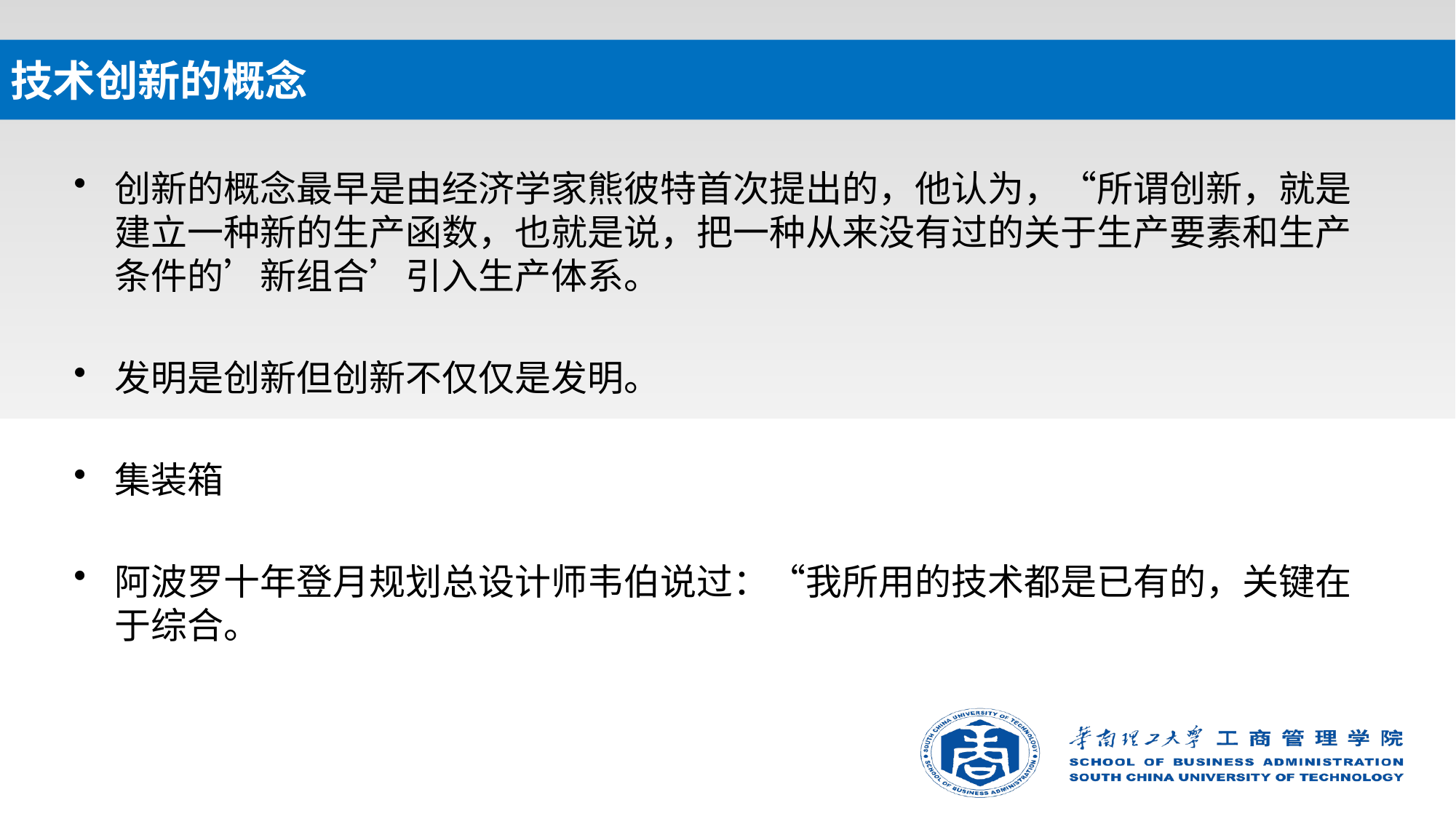

# 技术创新的概念
创新的概念最早是由经济学家熊彼特首次提出的，他认为，“所谓创新，就是建立一种新的生产函数，也就是说，把一种从来没有过的关于生产要素和生产条件的’新组合’引入生产体系。

发明是创新但创新不仅仅是发明。

集装箱

阿波罗十年登月规划总设计师韦伯说过：“我所用的技术都是已有的，关键在于综合。